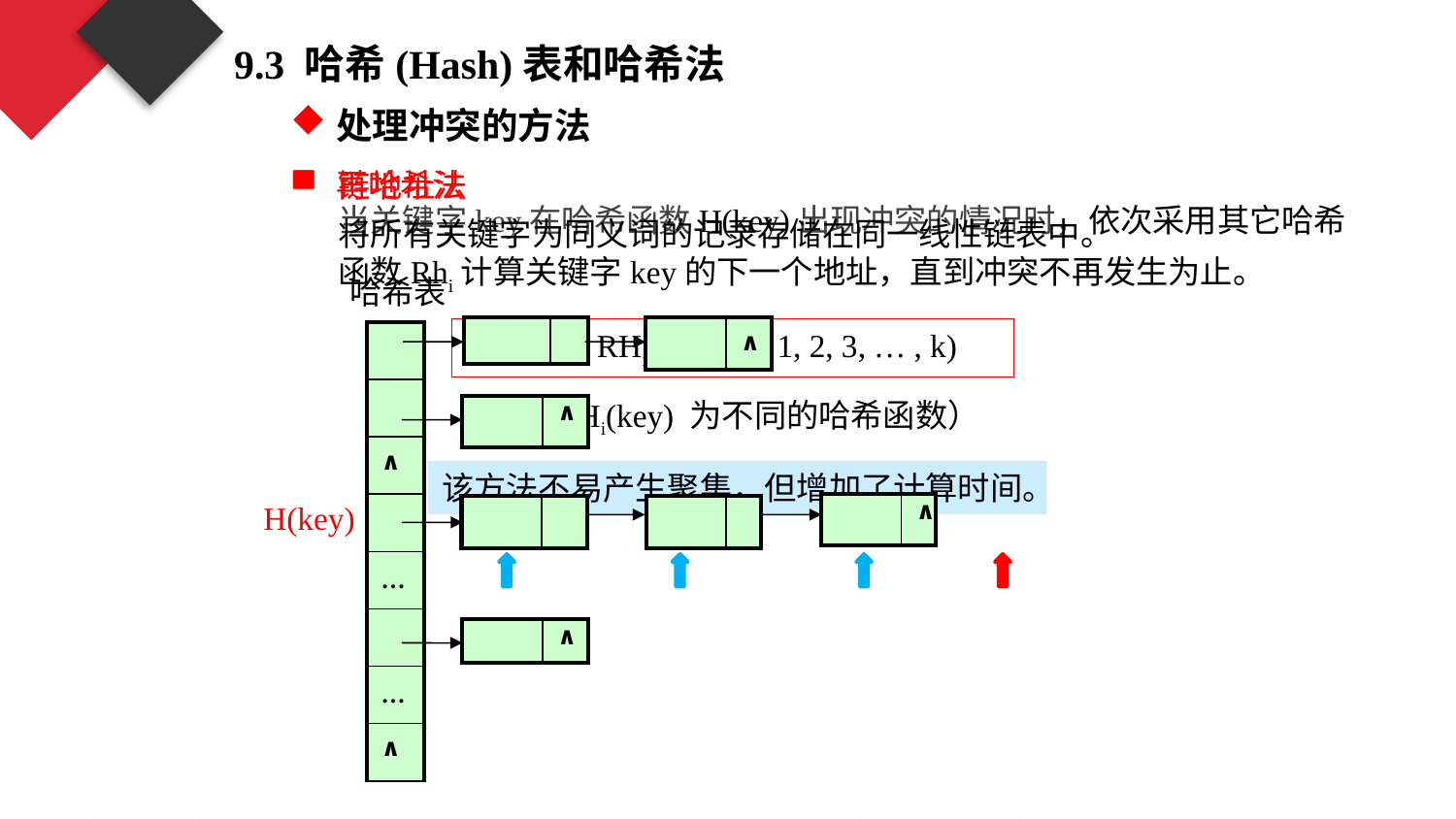

9.3 哈希(Hash)表和哈希法
处理冲突的方法
再哈希法
链地址法
当关键字key在哈希函数H(key)出现冲突的情况时，依次采用其它哈希函数Rhi计算关键字key的下一个地址，直到冲突不再发生为止。
将所有关键字为同义词的记录存储在同一线性链表中。
哈希表
|  | ∧ |
| --- | --- |
|  |  |
| --- | --- |
Hi(key) = RHi(key) (i = 1, 2, 3, … , k)
|  |
| --- |
|  |
| ∧ |
|  |
| … |
|  |
| … |
| ∧ |

（RHi(key) 为不同的哈希函数）
|  | ∧ |
| --- | --- |

该方法不易产生聚集，但增加了计算时间。
H(key)
|  | ∧ |
| --- | --- |
|  |  |
| --- | --- |
|  |  |
| --- | --- |

|  |  |
| --- | --- |
|  | ∧ |
| --- | --- |